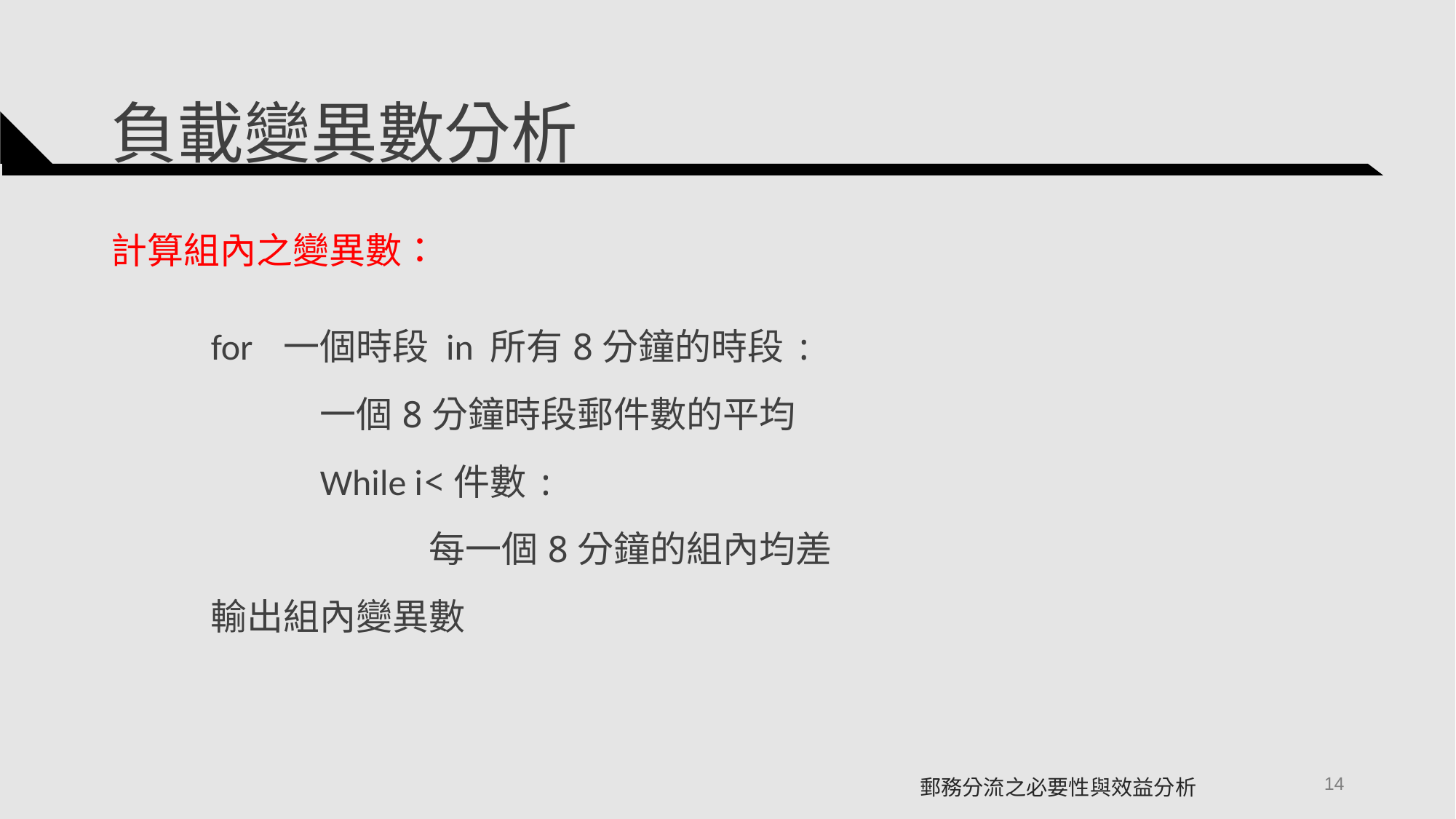

# 負載變異數分析
計算組內之變異數：
for 一個時段 in 所有8分鐘的時段:
	一個8分鐘時段郵件數的平均
	While i<件數:
		每一個8分鐘的組內均差
輸出組內變異數

14
郵務分流之必要性與效益分析